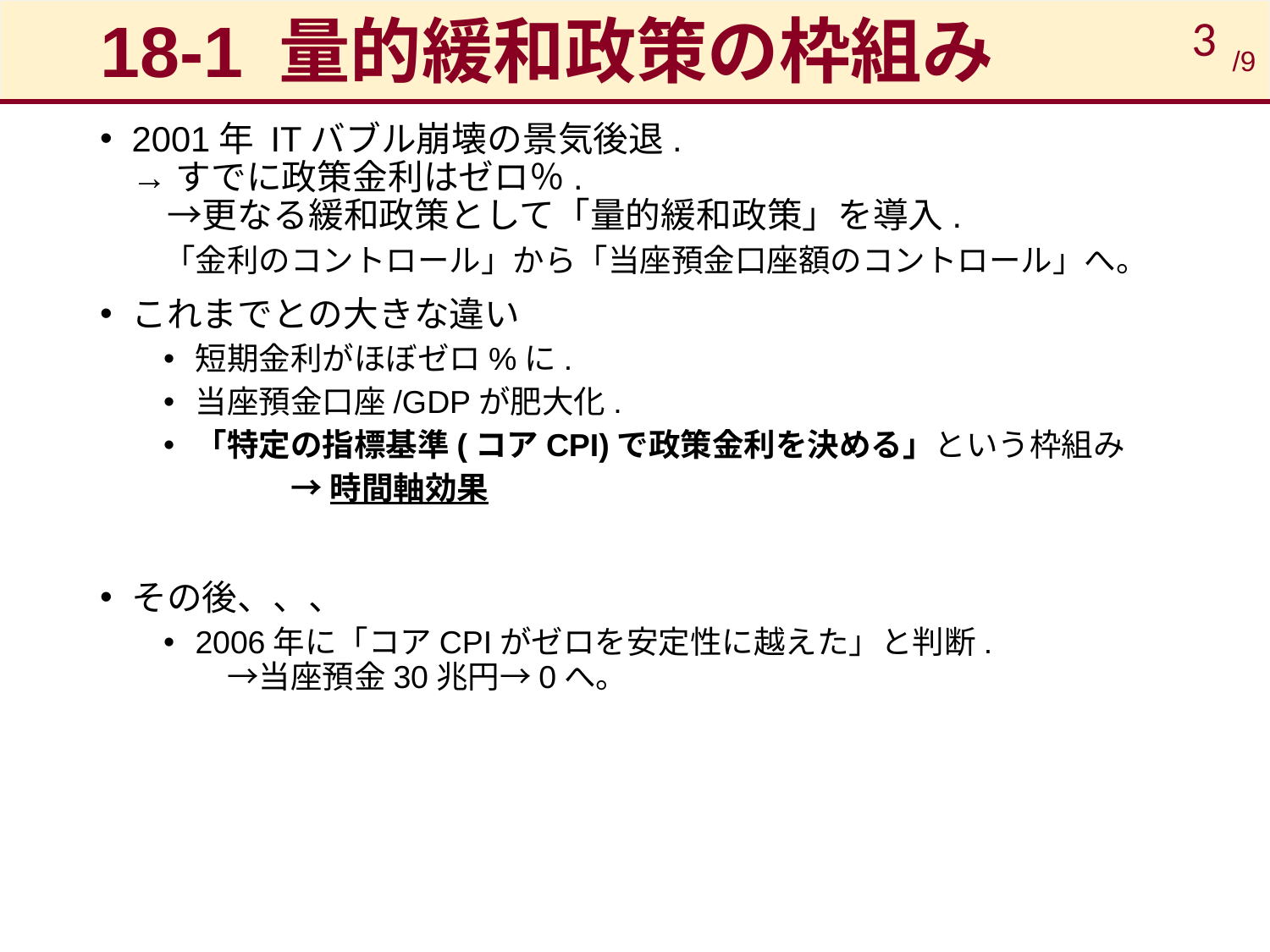

# 18-1 量的緩和政策の枠組み
3
/9
2001年 ITバブル崩壊の景気後退.
→すでに政策金利はゼロ％.
　→更なる緩和政策として「量的緩和政策」を導入.
「金利のコントロール」から「当座預金口座額のコントロール」へ。
これまでとの大きな違い
短期金利がほぼゼロ%に.
当座預金口座/GDPが肥大化.
「特定の指標基準(コアCPI)で政策金利を決める」という枠組み
	→時間軸効果

その後、、、
2006年に「コアCPIがゼロを安定性に越えた」と判断.
　→当座預金30兆円→0へ。